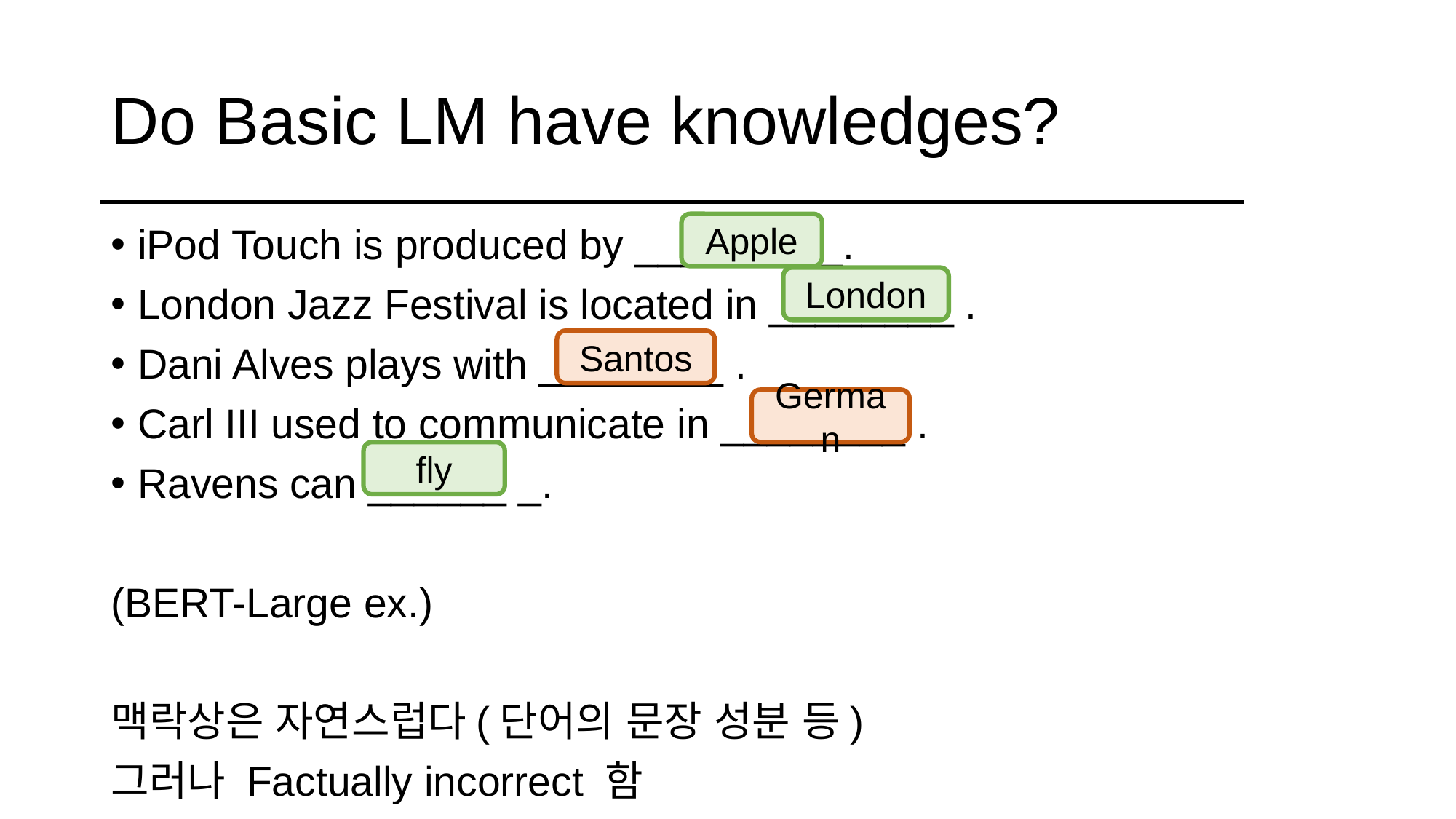

# Do Basic LM have knowledges?
Apple
iPod Touch is produced by _________.
London Jazz Festival is located in ________ .
Dani Alves plays with ________ .
Carl III used to communicate in ________ .
Ravens can ______ _.

(BERT-Large ex.)

맥락상은 자연스럽다(단어의 문장 성분 등)
그러나 Factually incorrect 함
London
Santos
German
fly